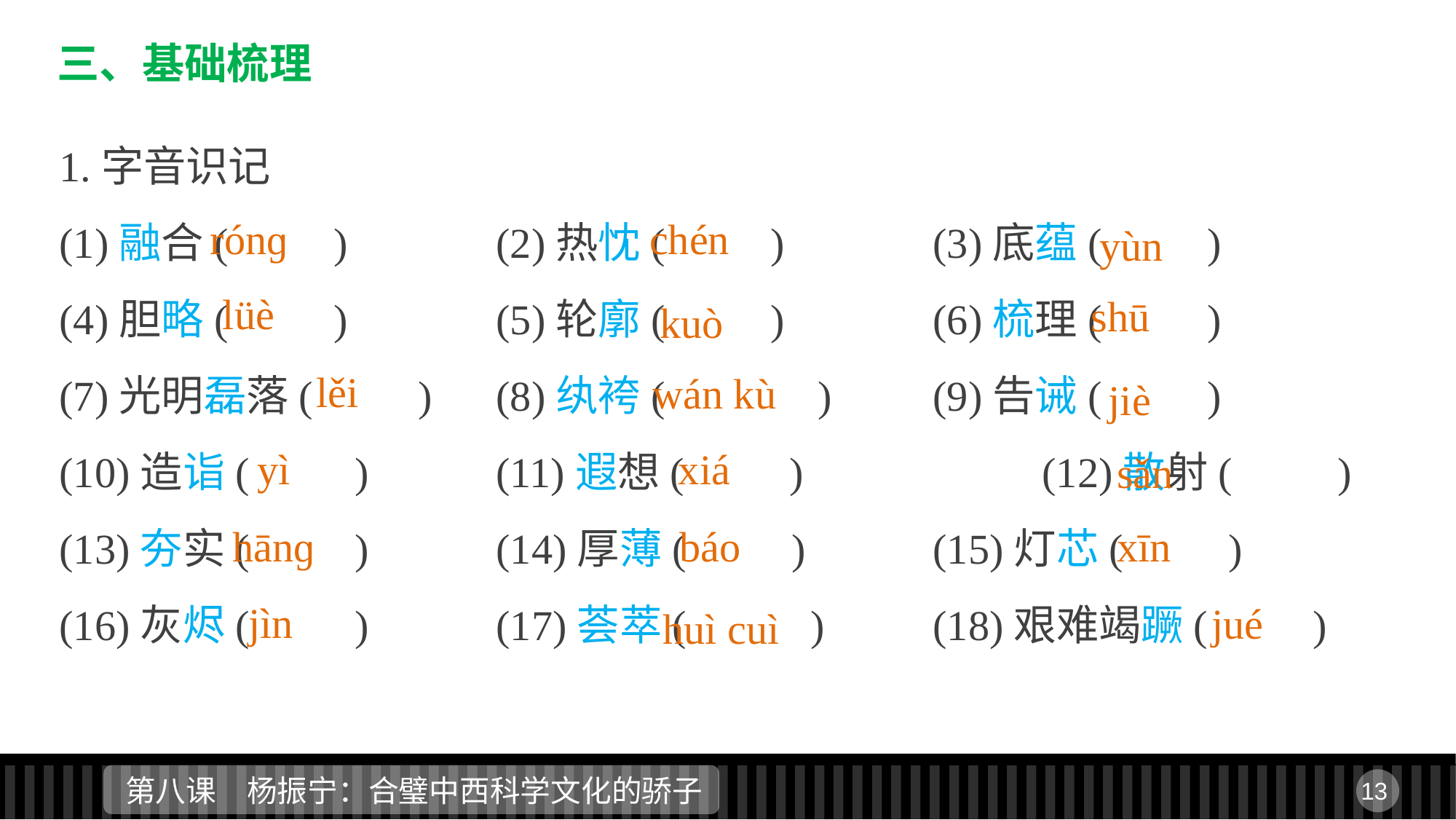

三、基础梳理
1.字音识记
(1)融合(　　)		(2)热忱(　　)		(3)底蕴(　　)
(4)胆略(　　)		(5)轮廓(　　)  		(6)梳理(　　)
(7)光明磊落(　　)  	(8)纨袴(　　     )	(9)告诫(　　)
(10)造诣(　　)		(11)遐想(　　)  		(12)散射(　　)
(13)夯实(　　)		(14)厚薄(　　)		(15)灯芯(　　)
(16)灰烬(　　)		(17)荟萃(　　  )  	(18)艰难竭蹶(　　)
rónɡ
chén
yùn
lüè
shū
kuò
lěi
wán kù
jiè
yì
xiá
sǎn
xīn
hānɡ
báo
jìn
jué
huì cuì